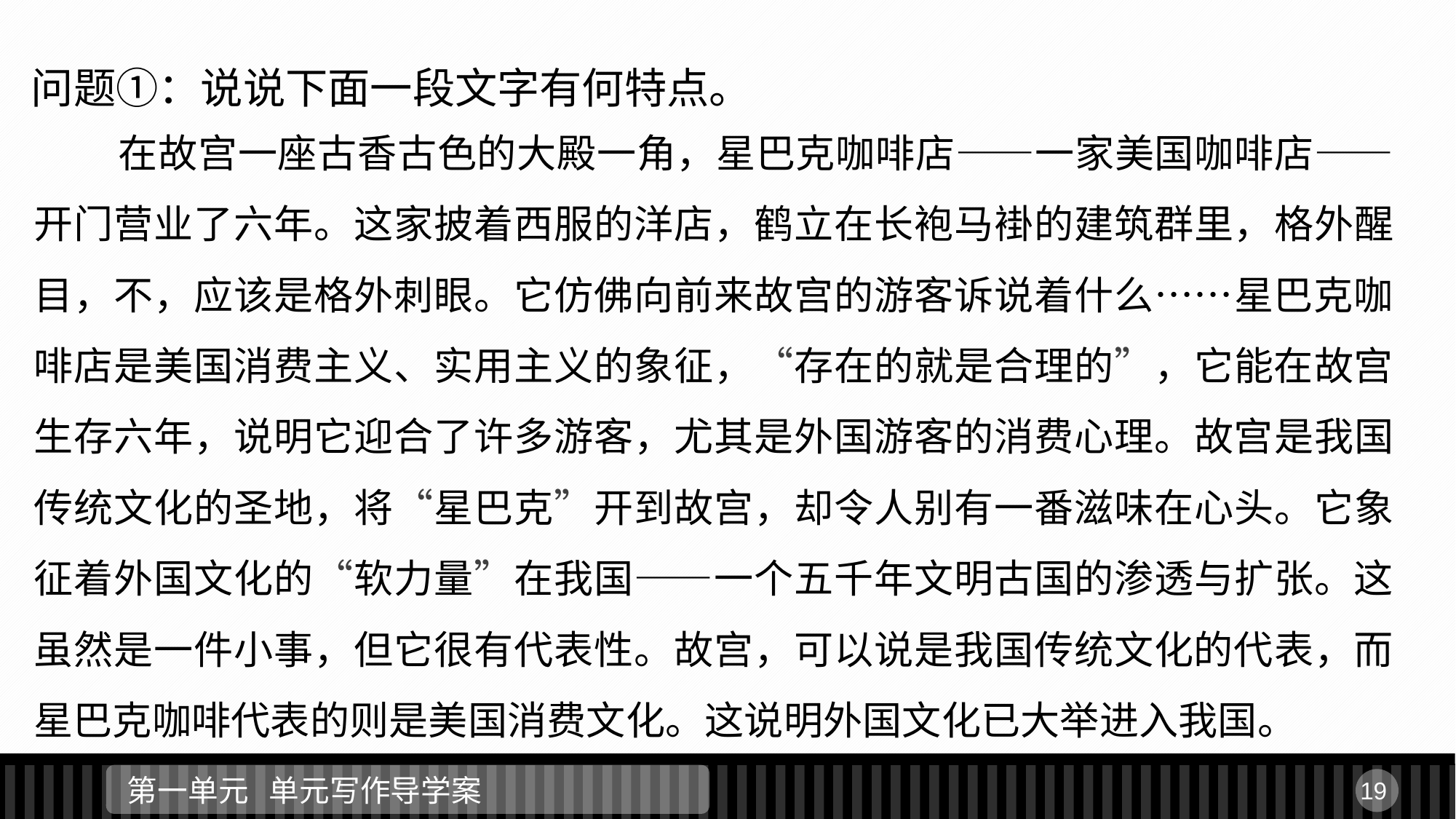

问题①：说说下面一段文字有何特点。
        在故宫一座古香古色的大殿一角，星巴克咖啡店——一家美国咖啡店——开门营业了六年。这家披着西服的洋店，鹤立在长袍马褂的建筑群里，格外醒目，不，应该是格外刺眼。它仿佛向前来故宫的游客诉说着什么……星巴克咖啡店是美国消费主义、实用主义的象征，“存在的就是合理的”，它能在故宫生存六年，说明它迎合了许多游客，尤其是外国游客的消费心理。故宫是我国传统文化的圣地，将“星巴克”开到故宫，却令人别有一番滋味在心头。它象征着外国文化的“软力量”在我国——一个五千年文明古国的渗透与扩张。这虽然是一件小事，但它很有代表性。故宫，可以说是我国传统文化的代表，而星巴克咖啡代表的则是美国消费文化。这说明外国文化已大举进入我国。